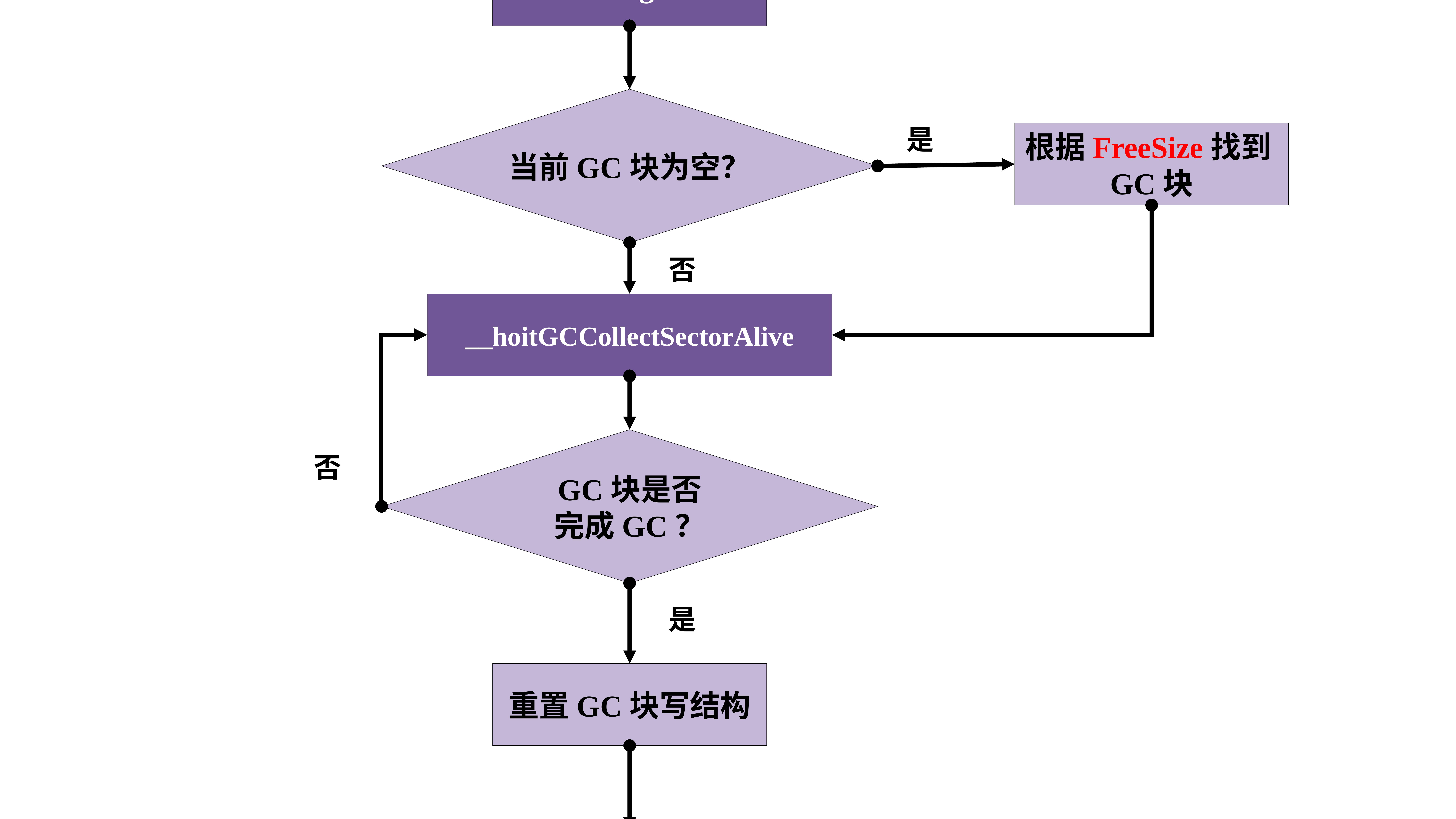

GC Foreground
当前GC块为空？
是
根据FreeSize找到GC块
否
__hoitGCCollectSectorAlive
GC块是否
完成GC？
否
是
重置GC块写结构
GC Foreground
End